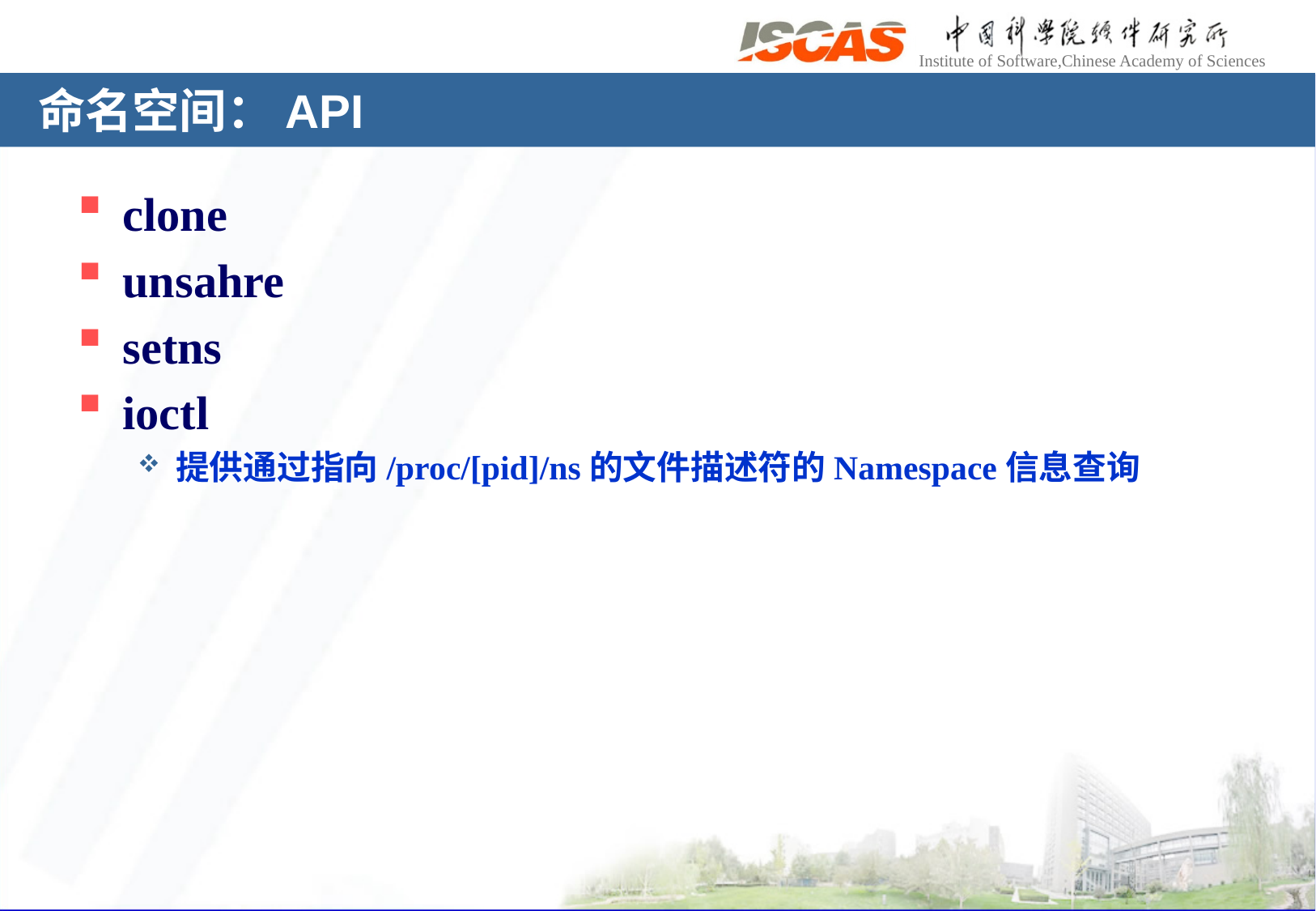

# 命名空间：API
clone
unsahre
setns
ioctl
提供通过指向/proc/[pid]/ns的文件描述符的Namespace信息查询